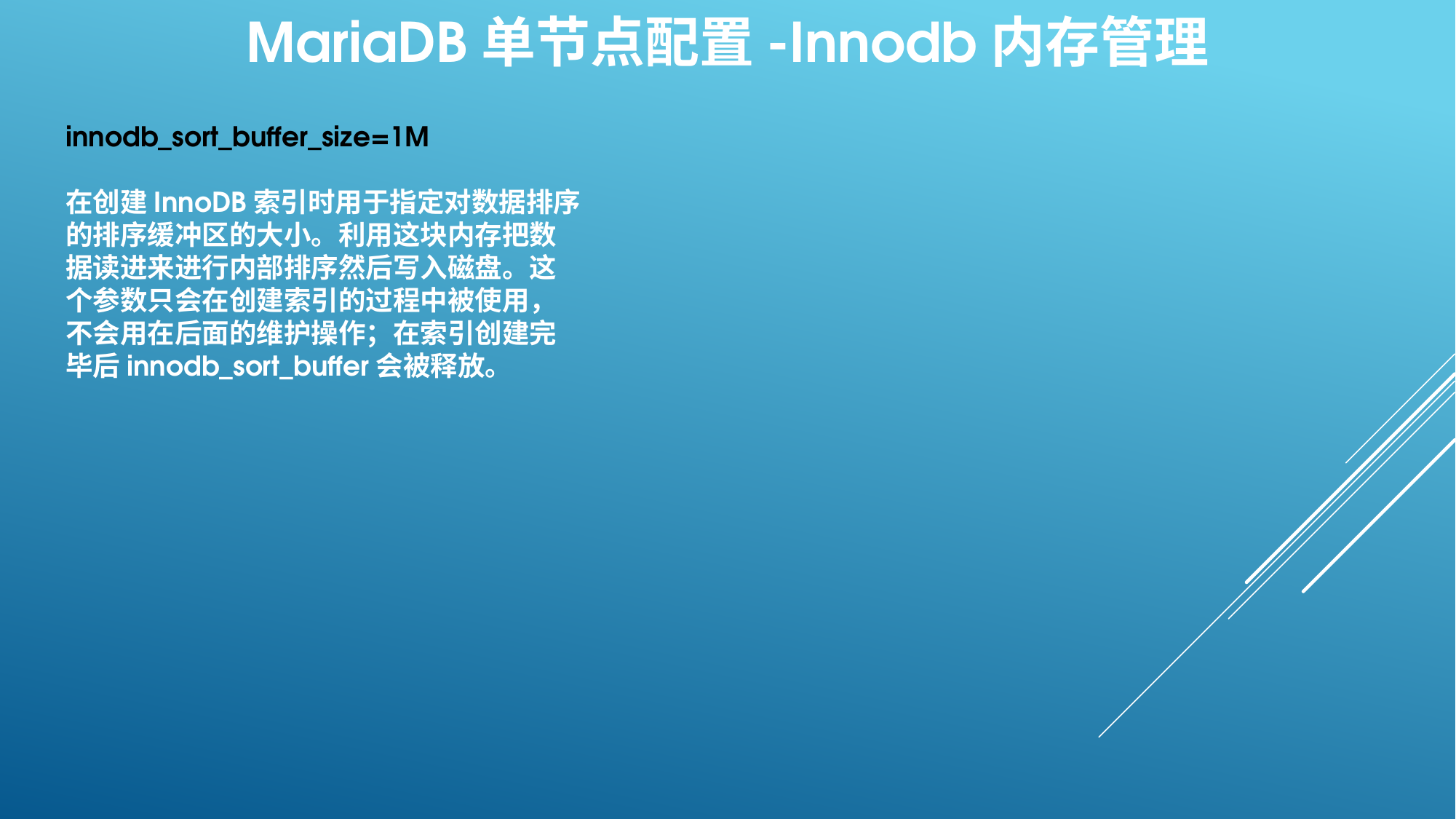

MariaDB单节点配置-Innodb内存管理
innodb_sort_buffer_size=1M

在创建InnoDB索引时用于指定对数据排序的排序缓冲区的大小。利用这块内存把数据读进来进行内部排序然后写入磁盘。这个参数只会在创建索引的过程中被使用，不会用在后面的维护操作；在索引创建完毕后innodb_sort_buffer会被释放。